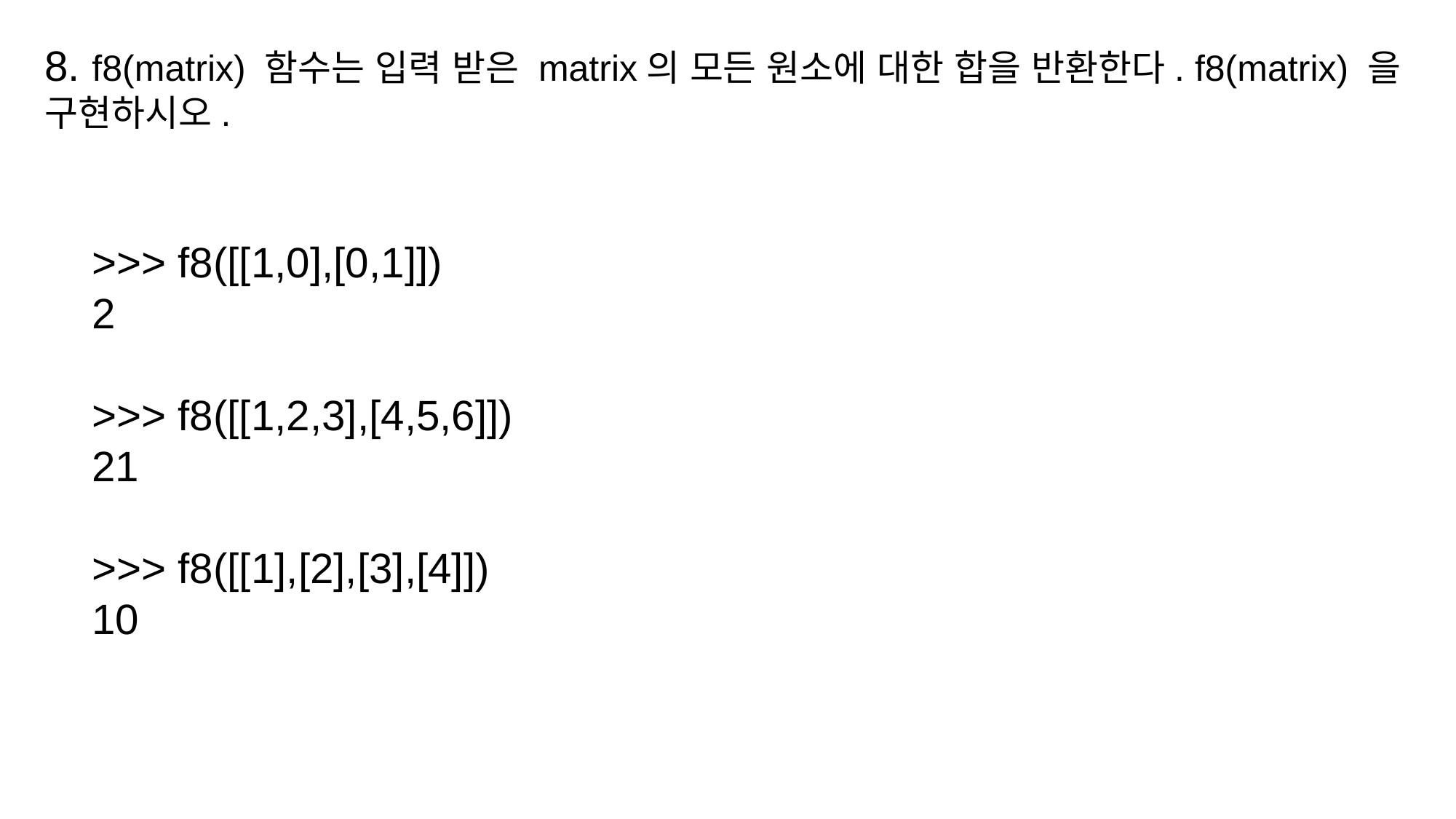

8. f8(matrix) 함수는 입력 받은 matrix의 모든 원소에 대한 합을 반환한다. f8(matrix) 을 구현하시오.

    >>> f8([[1,0],[0,1]])
    2

    >>> f8([[1,2,3],[4,5,6]])
    21

    >>> f8([[1],[2],[3],[4]])
    10